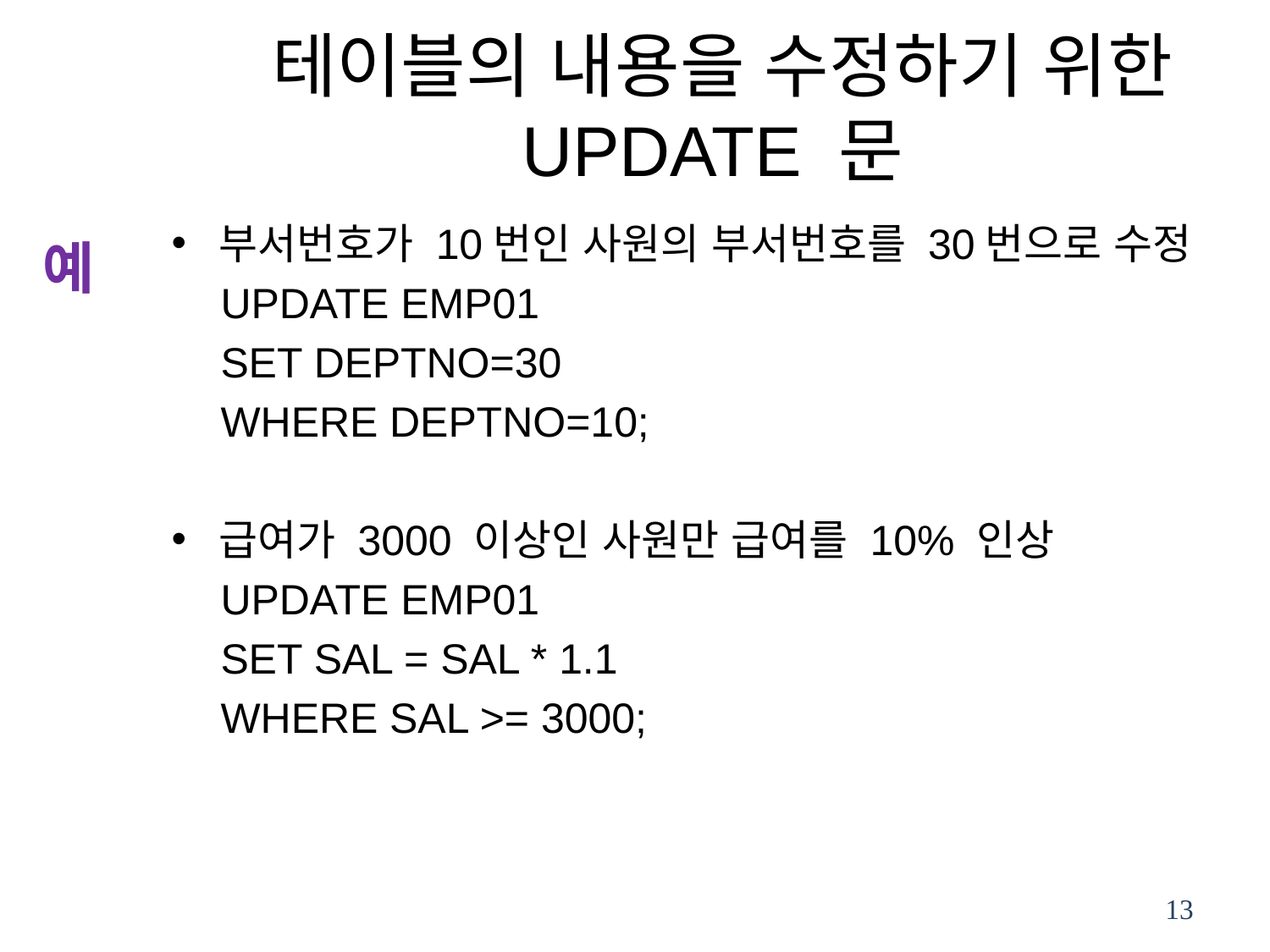

# 테이블의 내용을 수정하기 위한 UPDATE 문
부서번호가 10번인 사원의 부서번호를 30번으로 수정
UPDATE EMP01
SET DEPTNO=30
WHERE DEPTNO=10;

급여가 3000 이상인 사원만 급여를 10% 인상
UPDATE EMP01
SET SAL = SAL * 1.1
WHERE SAL >= 3000;

예
13